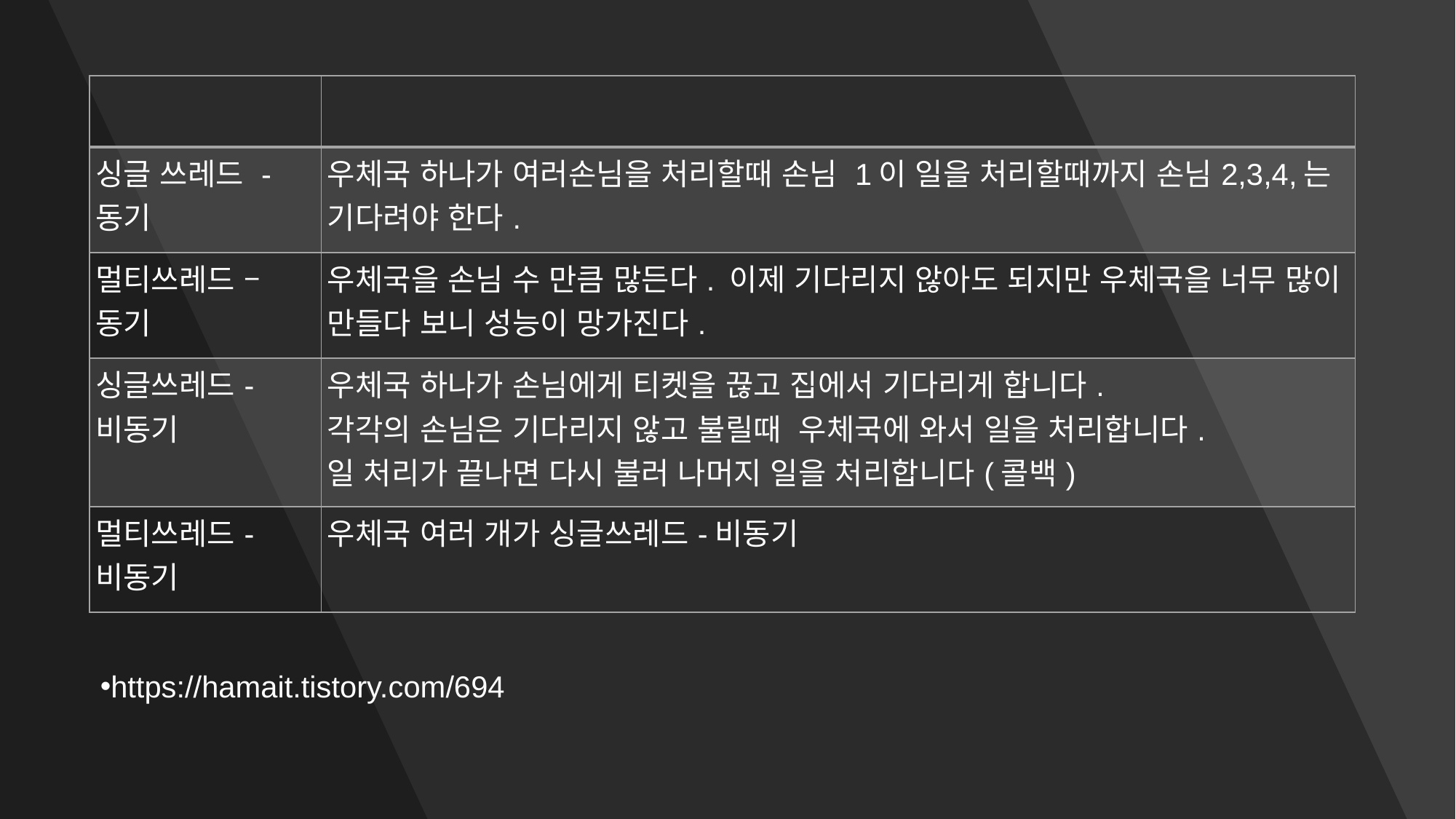

|  |  |
| --- | --- |
| 싱글 쓰레드 -동기 | 우체국 하나가 여러손님을 처리할때 손님 1이 일을 처리할때까지 손님2,3,4,는 기다려야 한다. |
| 멀티쓰레드 – 동기 | 우체국을 손님 수 만큼 많든다. 이제 기다리지 않아도 되지만 우체국을 너무 많이 만들다 보니 성능이 망가진다. |
| 싱글쓰레드-비동기 | 우체국 하나가 손님에게 티켓을 끊고 집에서 기다리게 합니다. 각각의 손님은 기다리지 않고 불릴때 우체국에 와서 일을 처리합니다. 일 처리가 끝나면 다시 불러 나머지 일을 처리합니다(콜백) |
| 멀티쓰레드-비동기 | 우체국 여러 개가 싱글쓰레드-비동기 |
https://hamait.tistory.com/694